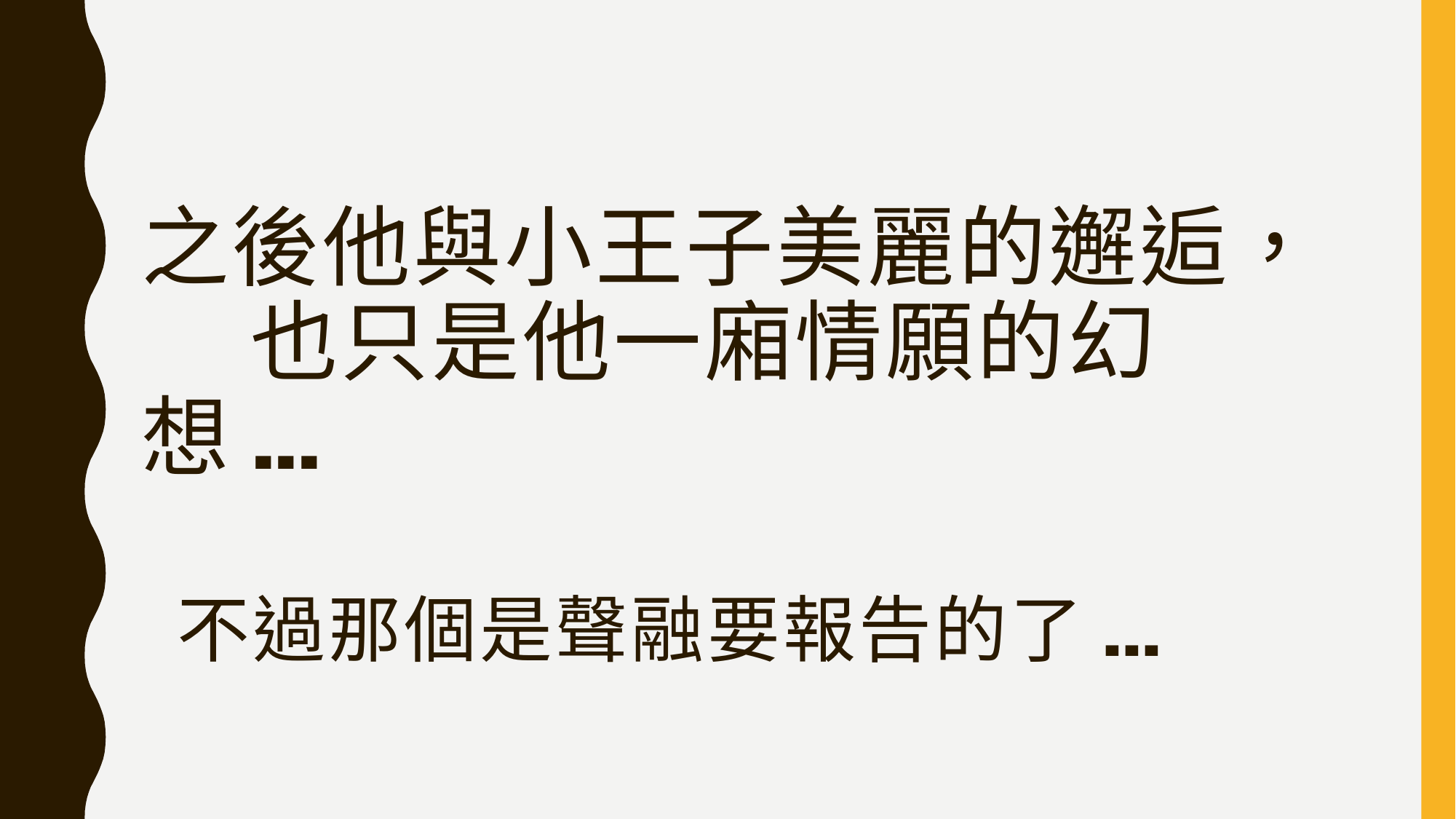

# 之後他與小王子美麗的邂逅， 也只是他一廂情願的幻想...
不過那個是聲融要報告的了...